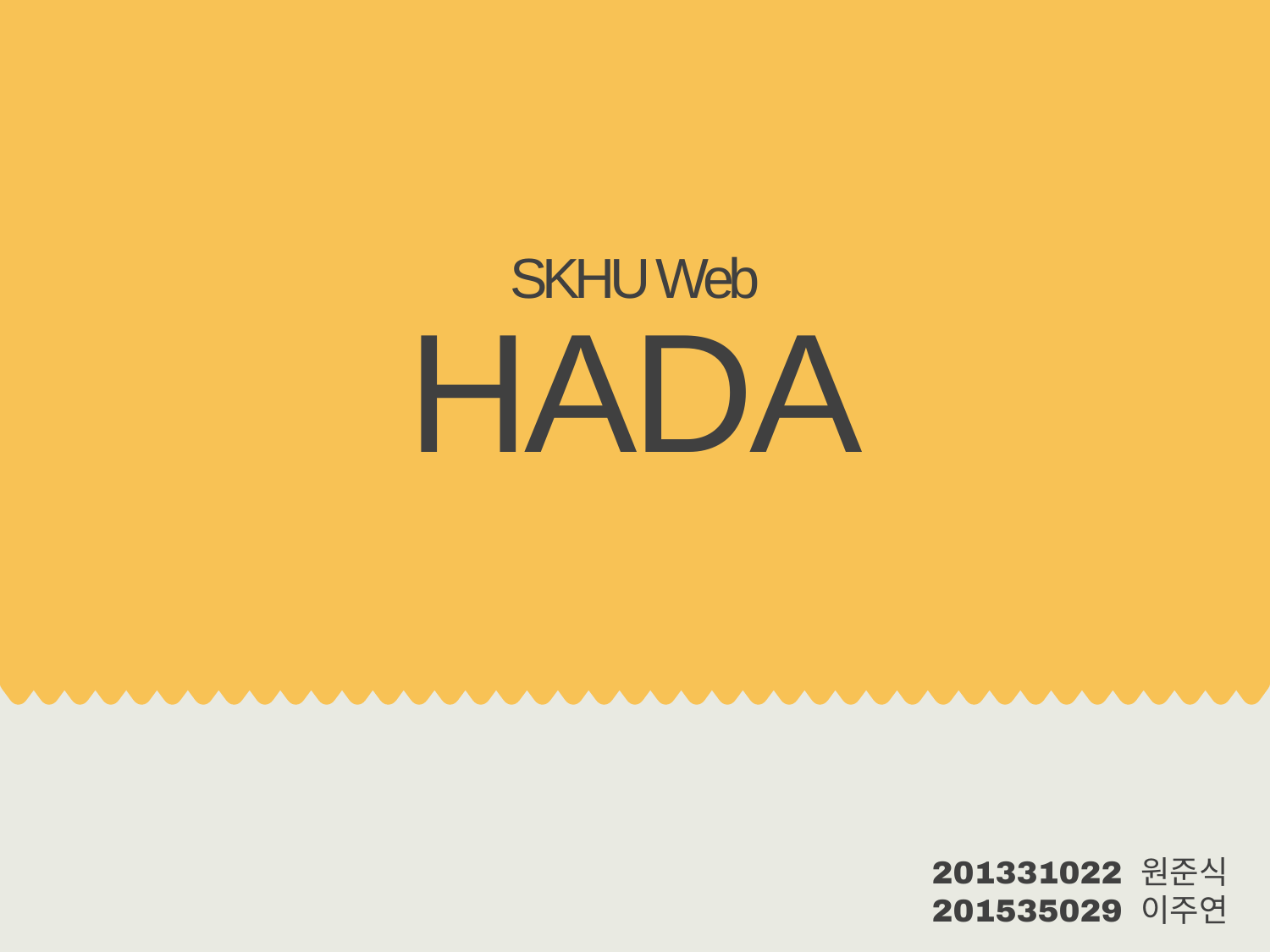

SKHU Web
HADA
201331022 원준식
201535029 이주연